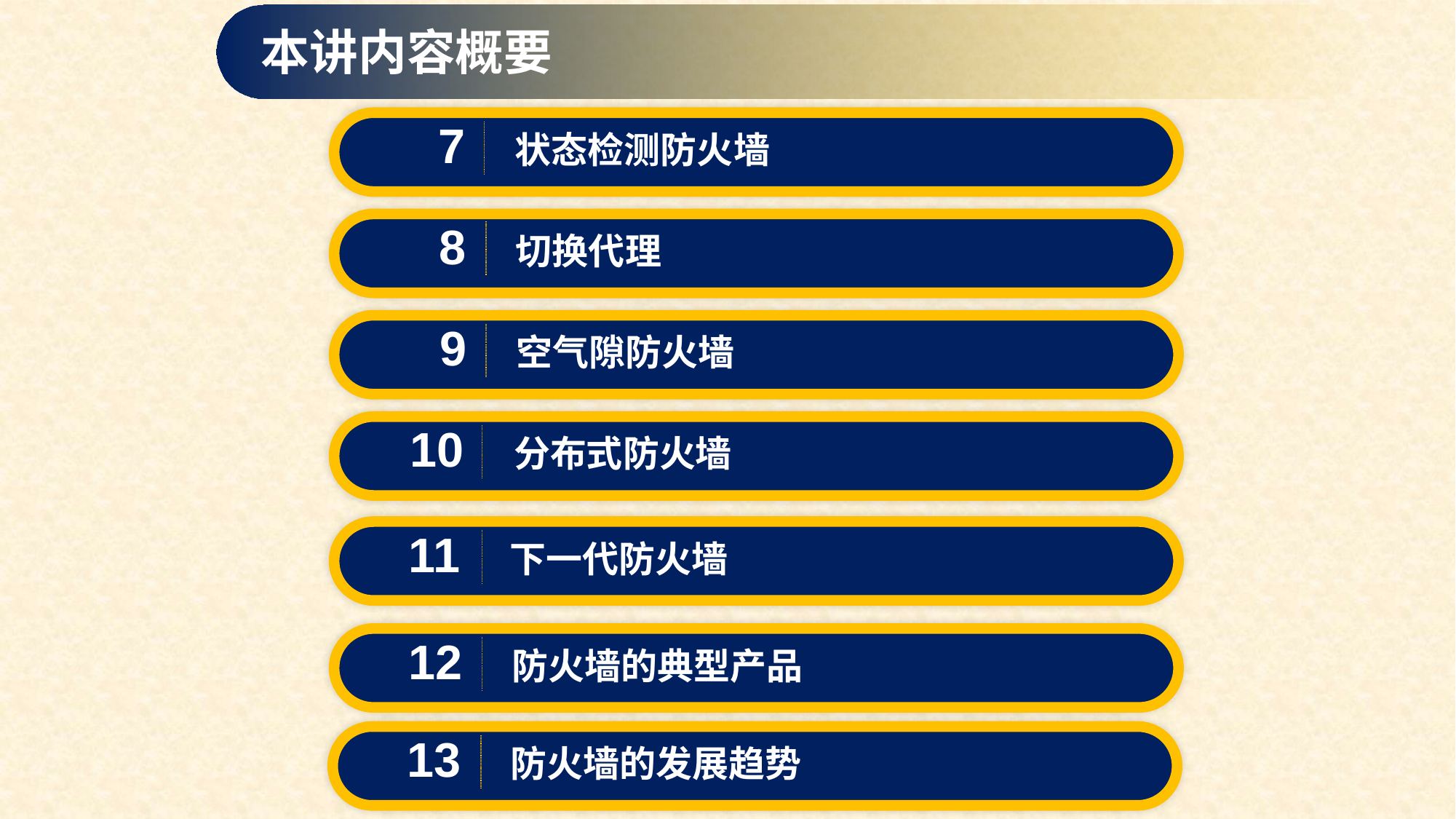

本讲内容概要
7    状态检测防火墙

8    切换代理

9    空气隙防火墙

10    分布式防火墙

11    下一代防火墙

12    防火墙的典型产品

13    防火墙的发展趋势